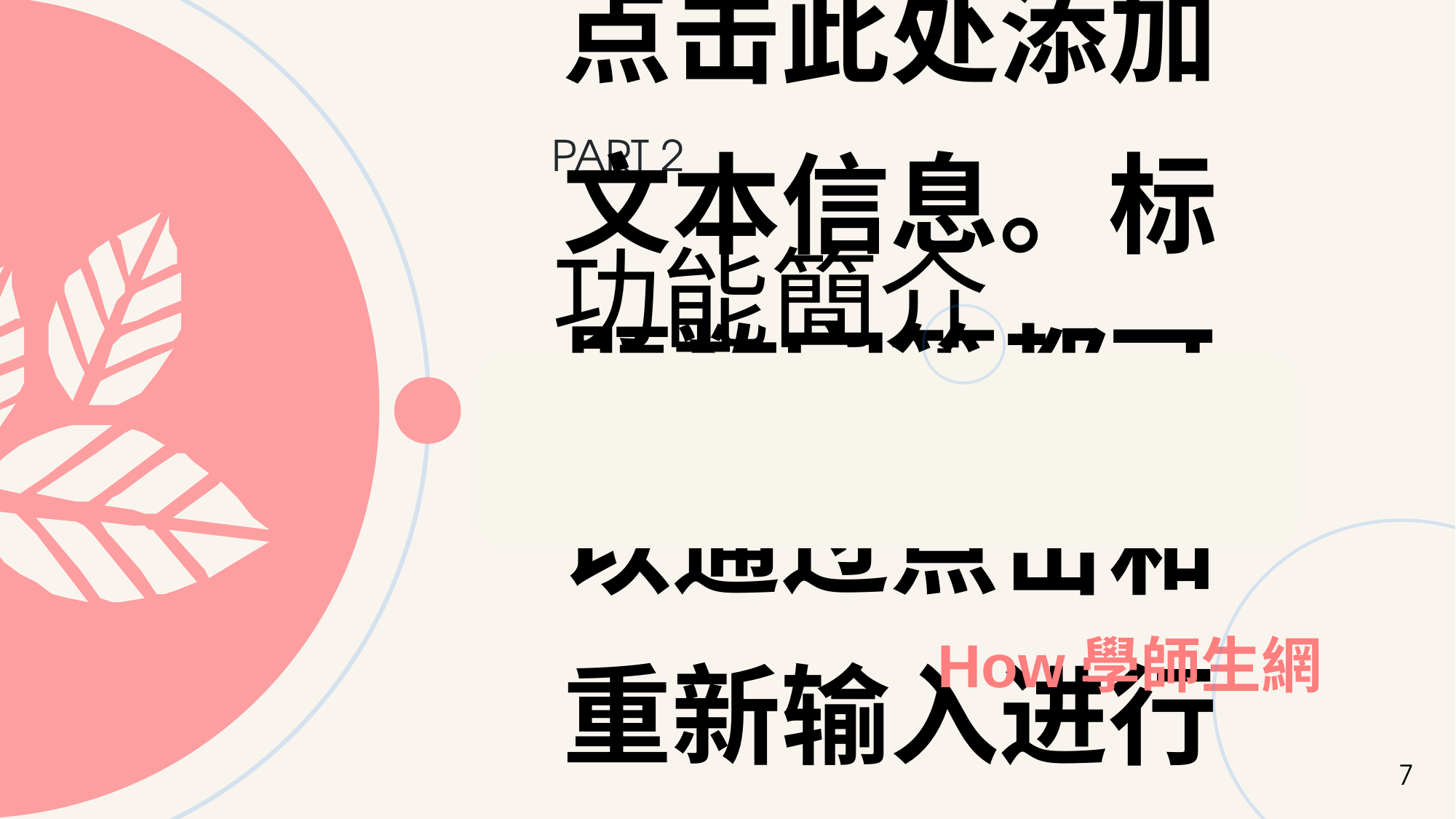

PART 2

功能簡介

点击此处添加文本信息。标题数字等都可以通过点击和重新输入进行更改，

How學師生網
7